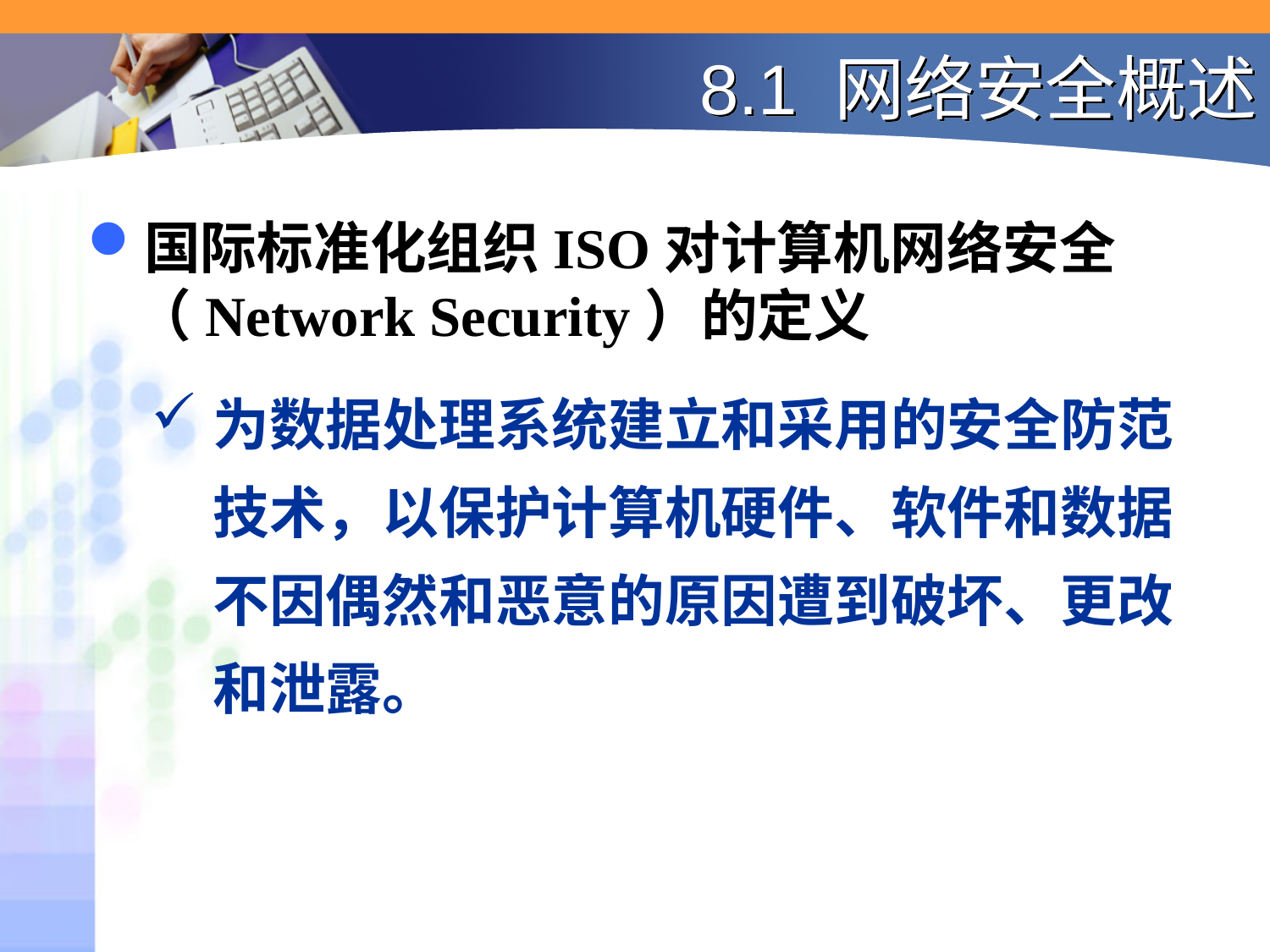

# 8.1 网络安全概述
国际标准化组织ISO对计算机网络安全（Network Security）的定义
为数据处理系统建立和采用的安全防范技术，以保护计算机硬件、软件和数据不因偶然和恶意的原因遭到破坏、更改和泄露。